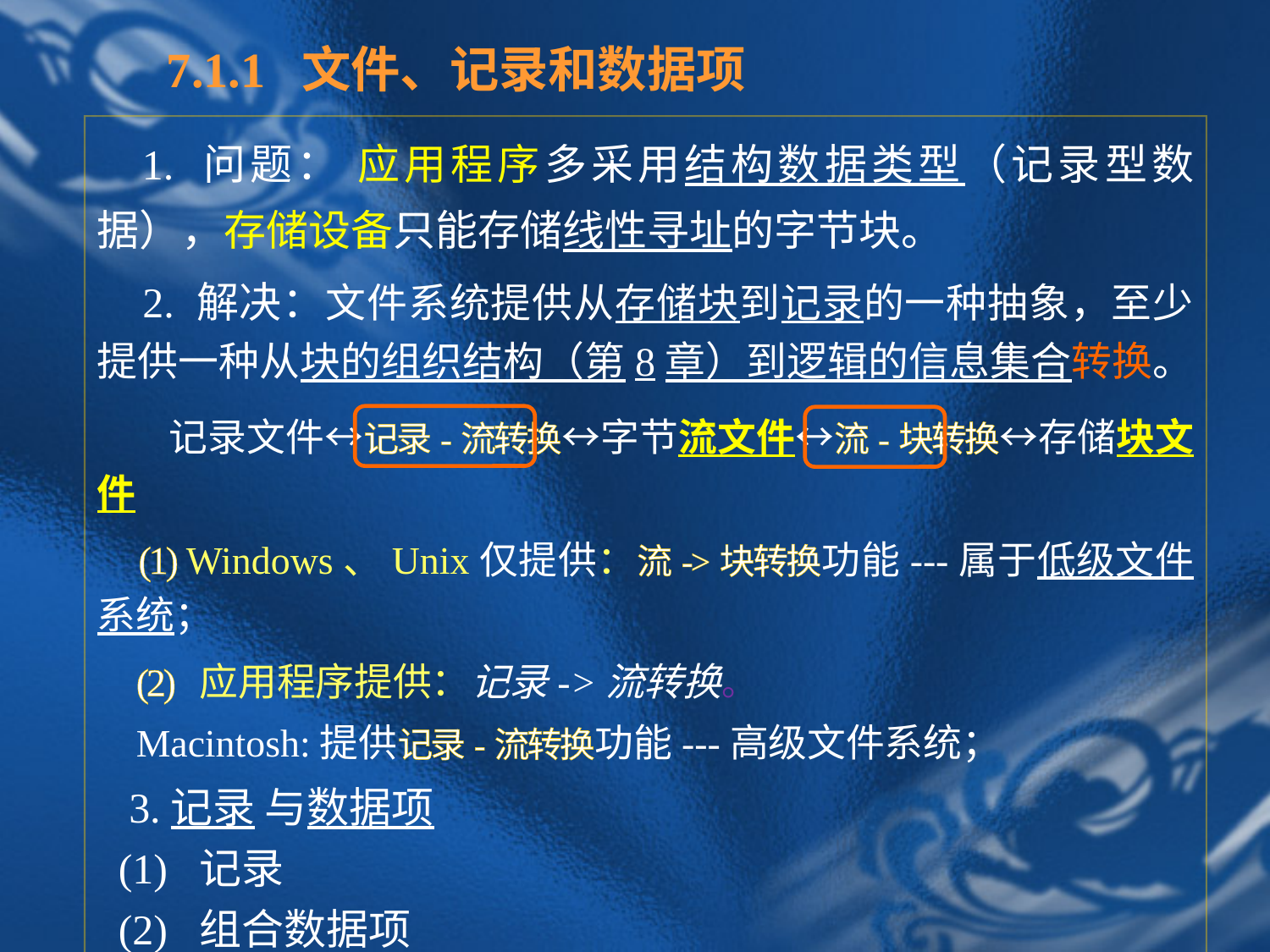

7.1.1  文件、记录和数据项
   1. 问题： 应用程序多采用结构数据类型（记录型数据），存储设备只能存储线性寻址的字节块。
    2. 解决：文件系统提供从存储块到记录的一种抽象，至少提供一种从块的组织结构（第8章）到逻辑的信息集合转换。
       记录文件↔记录-流转换↔字节流文件↔流-块转换↔存储块文件
     (1) Windows、Unix仅提供：流->块转换功能---属于低级文件系统；
    (2)  应用程序提供：记录->流转换。
    Macintosh:提供记录-流转换功能---高级文件系统；
   3.记录 与数据项
  (1)  记录
  (2)  组合数据项
  (3)  基本数据项